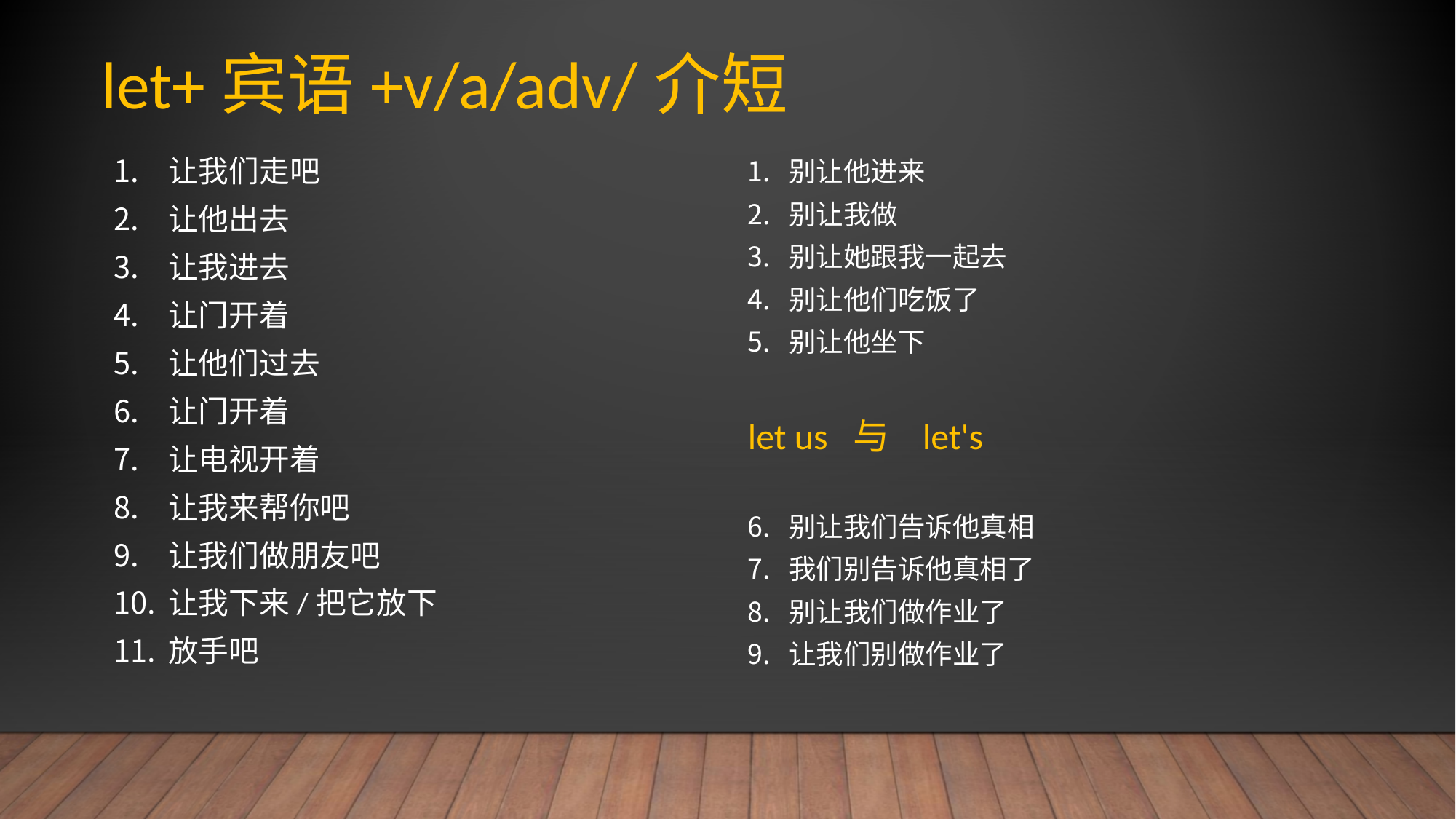

# let+宾语+v/a/adv/介短
别让他进来
别让我做
别让她跟我一起去
别让他们吃饭了
别让他坐下

let us  与   let's

别让我们告诉他真相
我们别告诉他真相了
别让我们做作业了
让我们别做作业了

让我们走吧
让他出去
让我进去
让门开着
让他们过去
让门开着
让电视开着
让我来帮你吧
让我们做朋友吧
让我下来/把它放下
放手吧